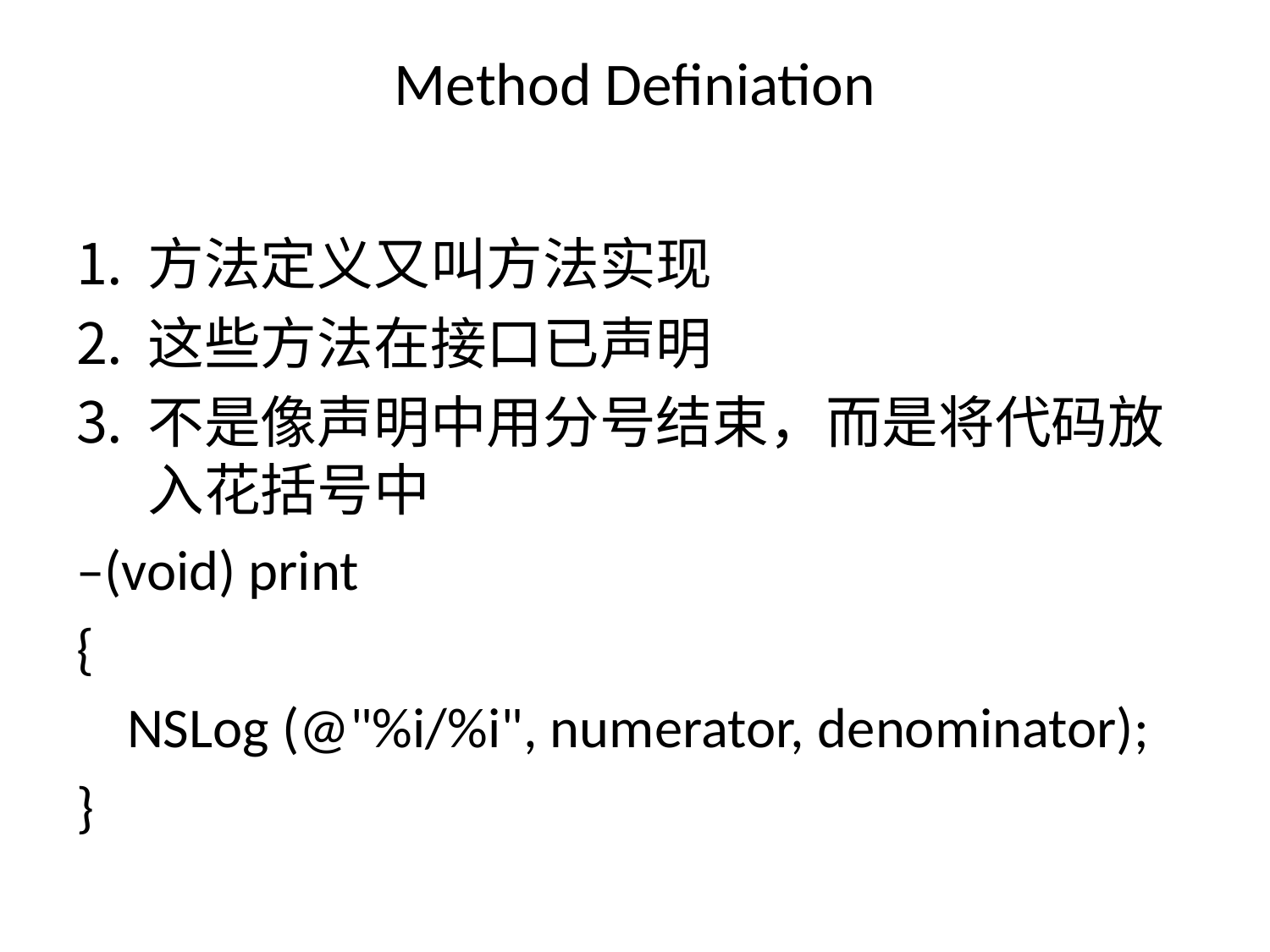

# Method Definiation
方法定义又叫方法实现
这些方法在接口已声明
不是像声明中用分号结束，而是将代码放入花括号中
–(void) print
{
    NSLog (@"%i/%i", numerator, denominator);
}